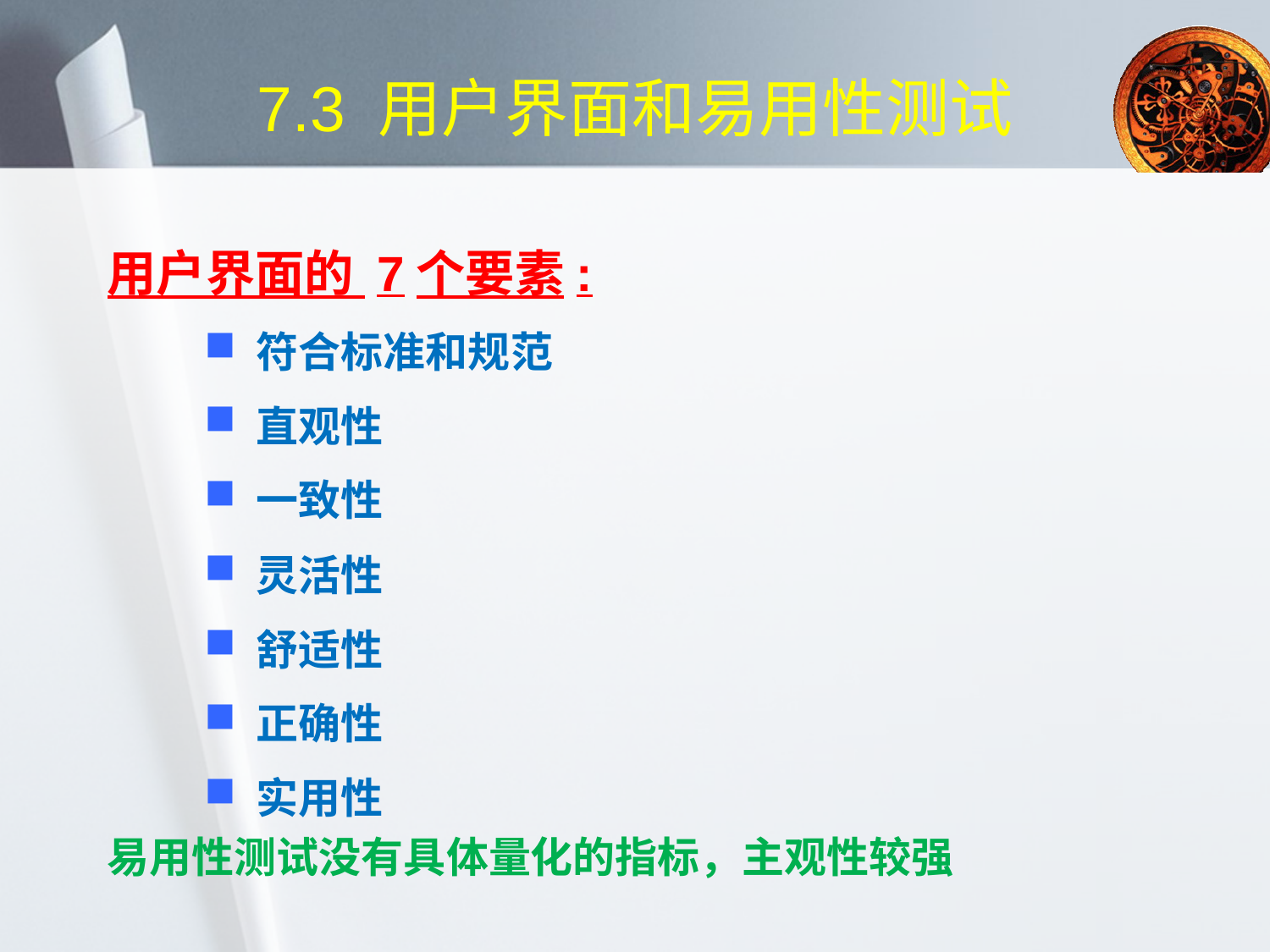

# 7.3 用户界面和易用性测试
用户界面的 7个要素:
 符合标准和规范
 直观性
 一致性
 灵活性
 舒适性
 正确性
 实用性
易用性测试没有具体量化的指标，主观性较强